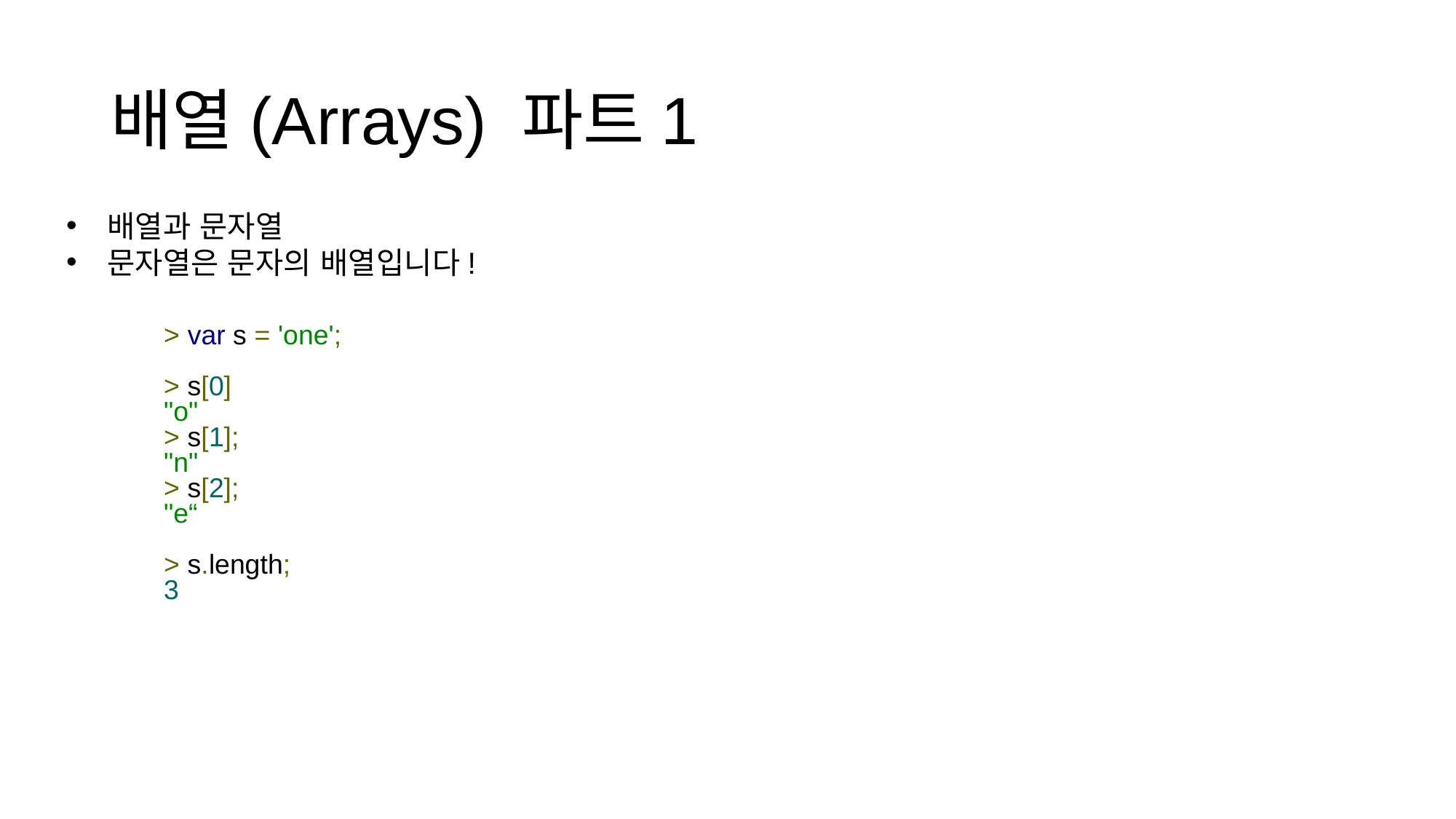

# 배열(Arrays) 파트1
배열과 문자열
문자열은 문자의 배열입니다!
> var s = 'one';

> s[0]
"o"
> s[1];
"n"
> s[2];
"e“

> s.length;
3